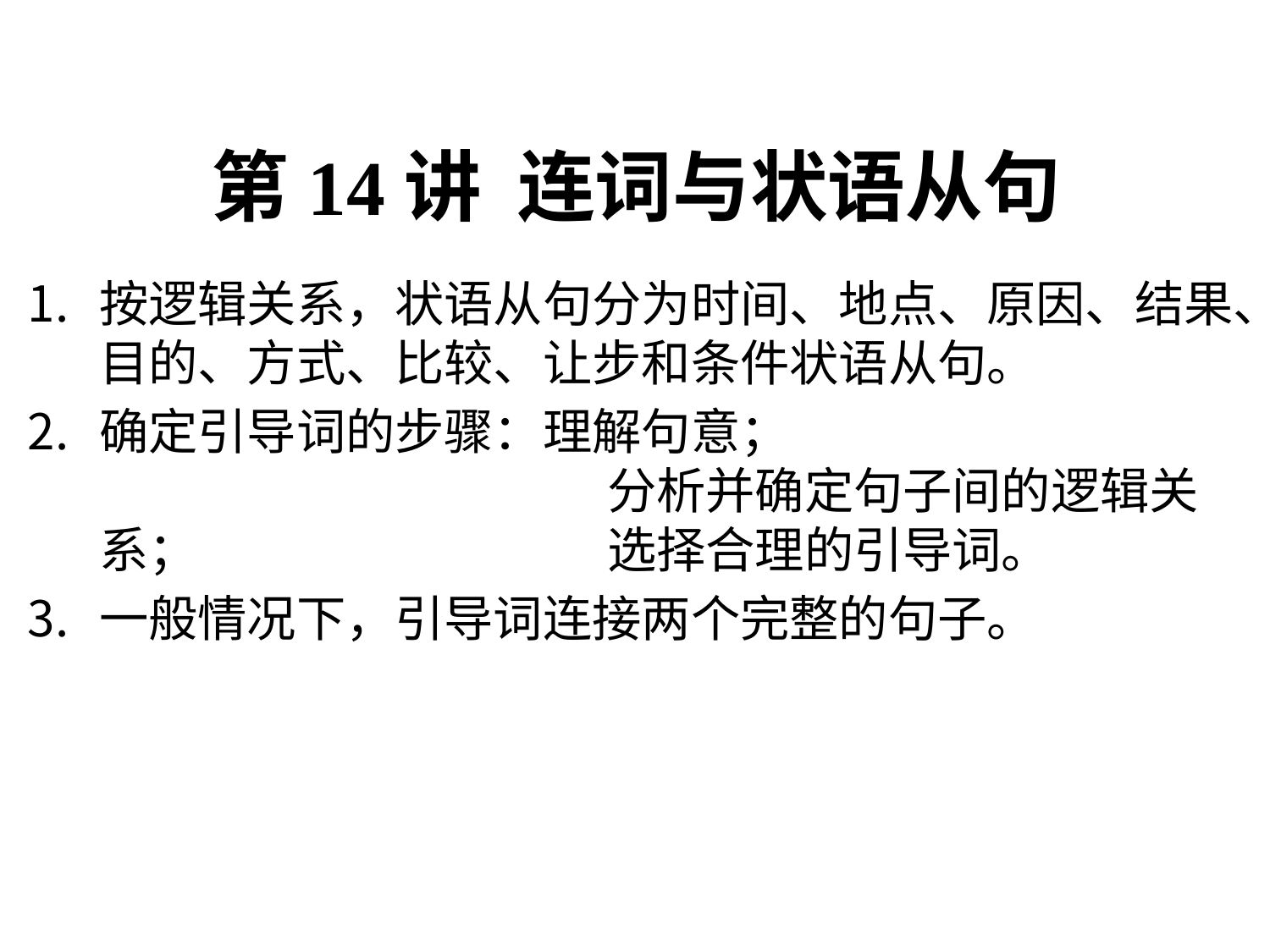

# 第14讲  连词与状语从句
按逻辑关系，状语从句分为时间、地点、原因、结果、目的、方式、比较、让步和条件状语从句。
确定引导词的步骤：理解句意；                                                				分析并确定句子间的逻辑关系；				选择合理的引导词。
一般情况下，引导词连接两个完整的句子。